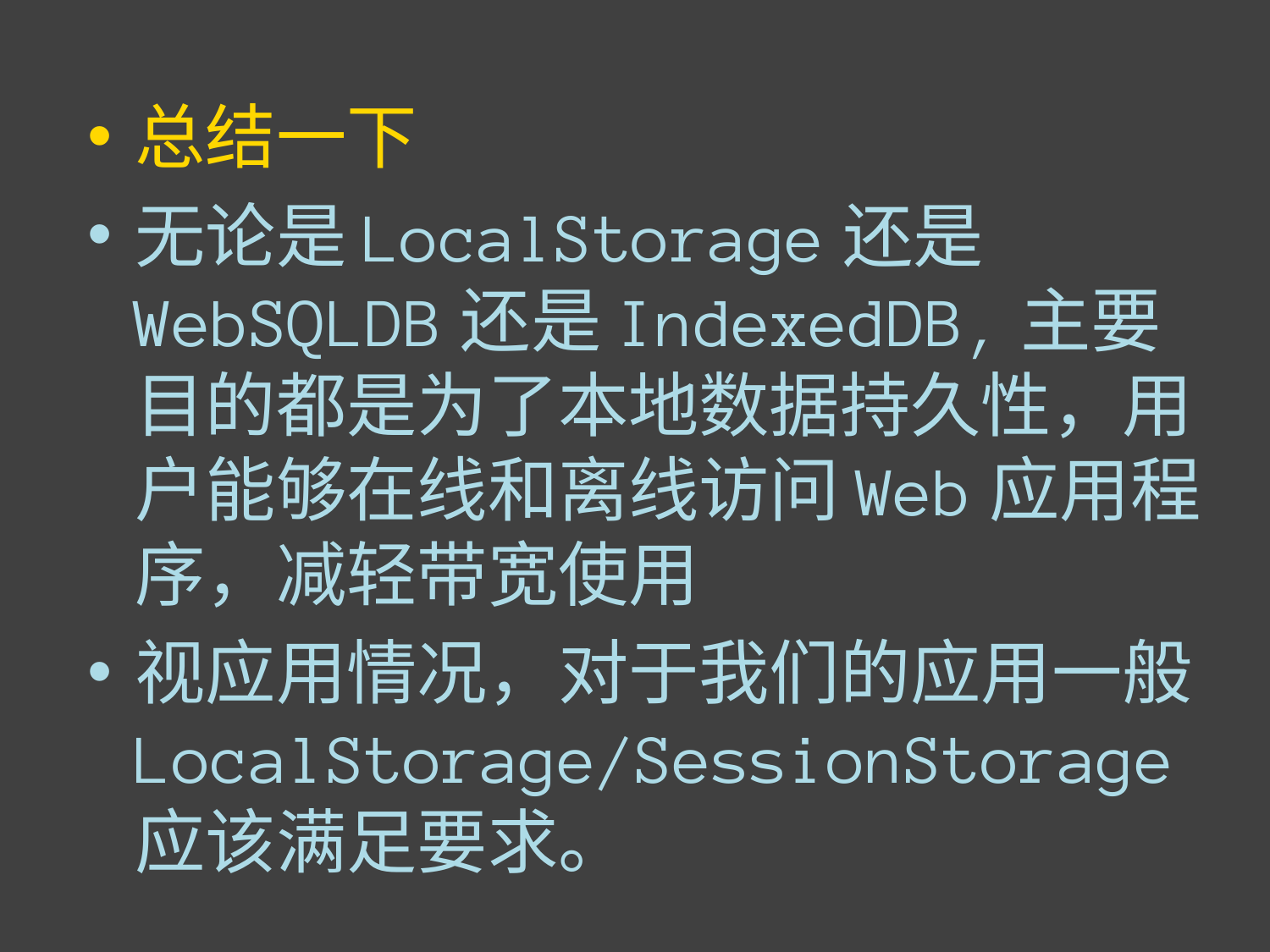

总结一下
无论是LocalStorage还是WebSQLDB还是IndexedDB,主要目的都是为了本地数据持久性，用户能够在线和离线访问Web应用程序，减轻带宽使用
视应用情况，对于我们的应用一般LocalStorage/SessionStorage应该满足要求。